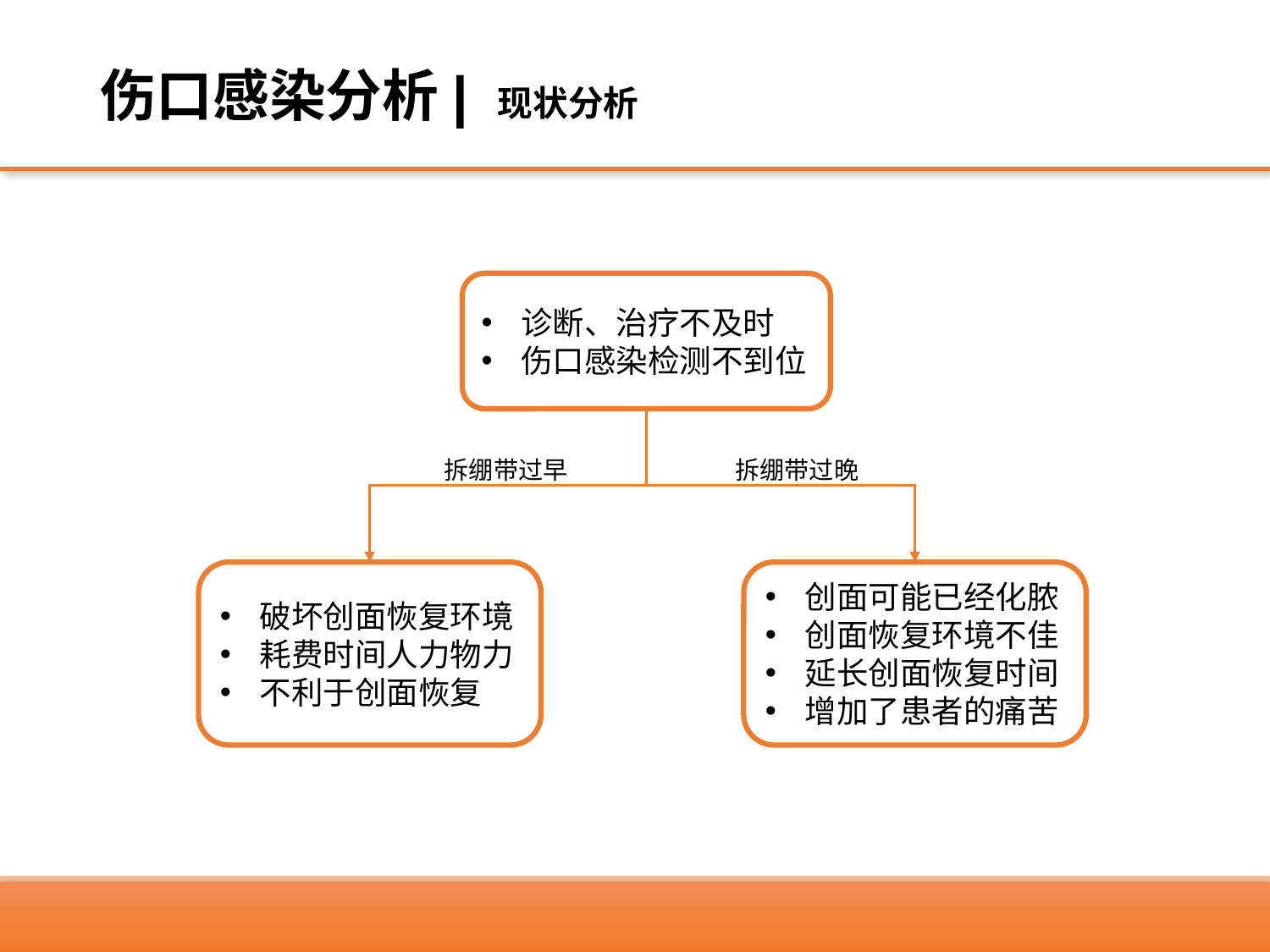

# 伤口感染分析| 现状分析
诊断、治疗不及时
伤口感染检测不到位
拆绷带过早
拆绷带过晚
破坏创面恢复环境
耗费时间人力物力
不利于创面恢复
创面可能已经化脓
创面恢复环境不佳
延长创面恢复时间
增加了患者的痛苦